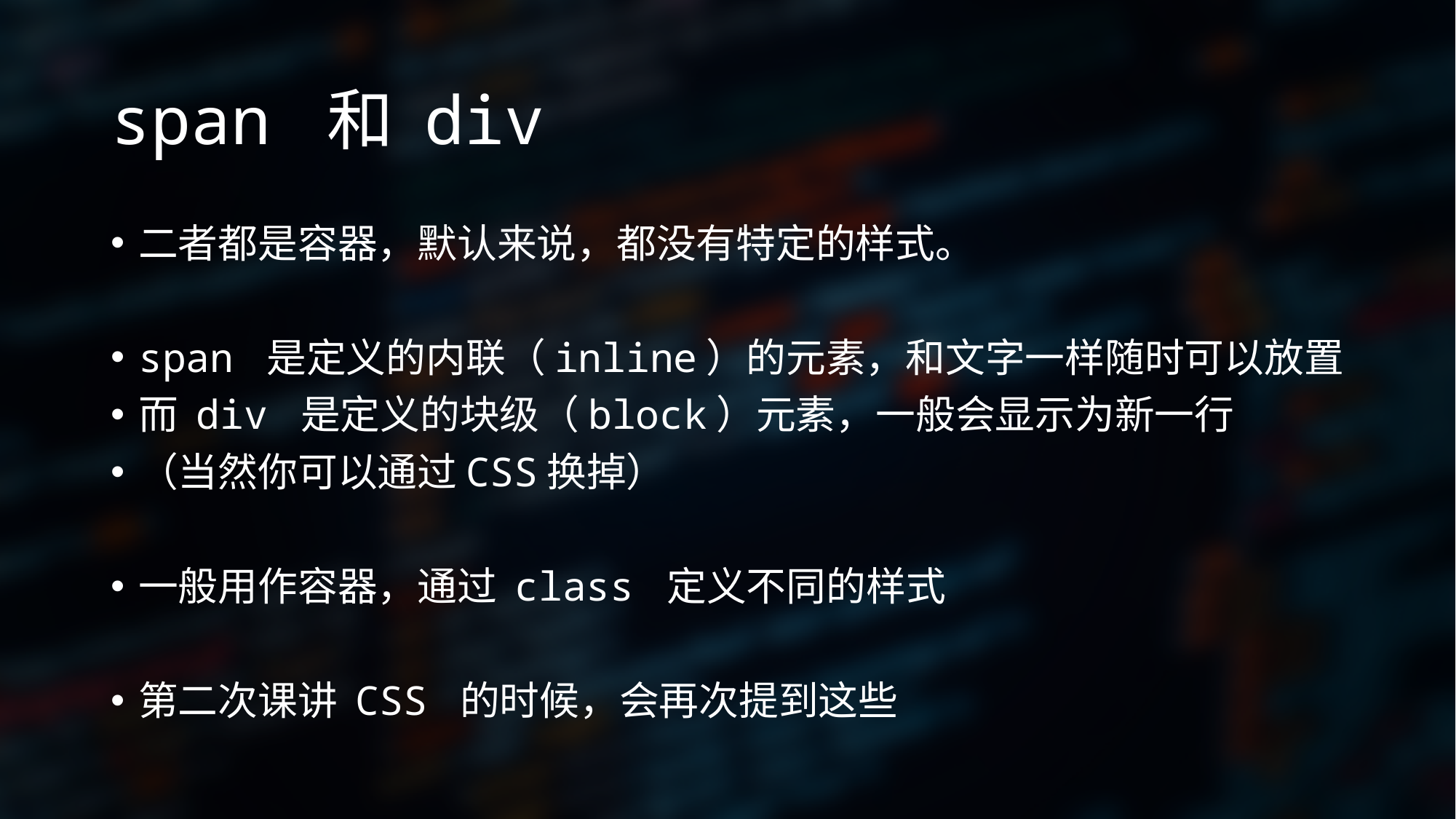

# span 和 div
二者都是容器，默认来说，都没有特定的样式。

span 是定义的内联（inline）的元素，和文字一样随时可以放置
而 div 是定义的块级（block）元素，一般会显示为新一行
（当然你可以通过CSS换掉）

一般用作容器，通过 class 定义不同的样式

第二次课讲 CSS 的时候，会再次提到这些